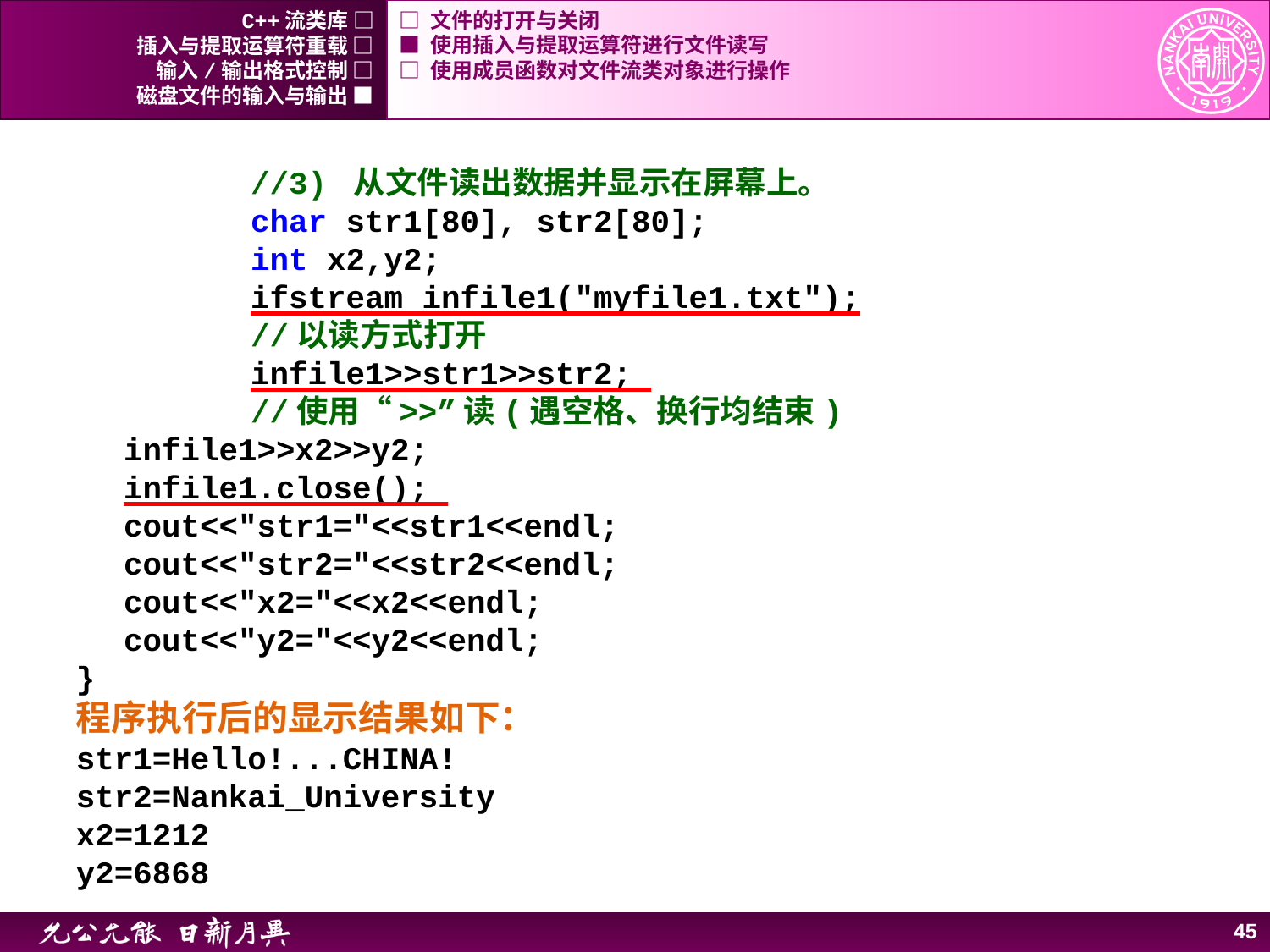

C++流类库 □
□ 文件的打开与关闭
插入与提取运算符重载 □
■ 使用插入与提取运算符进行文件读写
输入/输出格式控制 □
□ 使用成员函数对文件流类对象进行操作
磁盘文件的输入与输出 ■
		//3) 从文件读出数据并显示在屏幕上。
		char str1[80], str2[80];
		int x2,y2;
		ifstream infile1("myfile1.txt");
		//以读方式打开
		infile1>>str1>>str2;
		//使用“>>”读(遇空格、换行均结束)
	infile1>>x2>>y2;
	infile1.close();
	cout<<"str1="<<str1<<endl;
	cout<<"str2="<<str2<<endl;
	cout<<"x2="<<x2<<endl;
	cout<<"y2="<<y2<<endl;
}
程序执行后的显示结果如下：
str1=Hello!...CHINA!
str2=Nankai_University
x2=1212
y2=6868

45